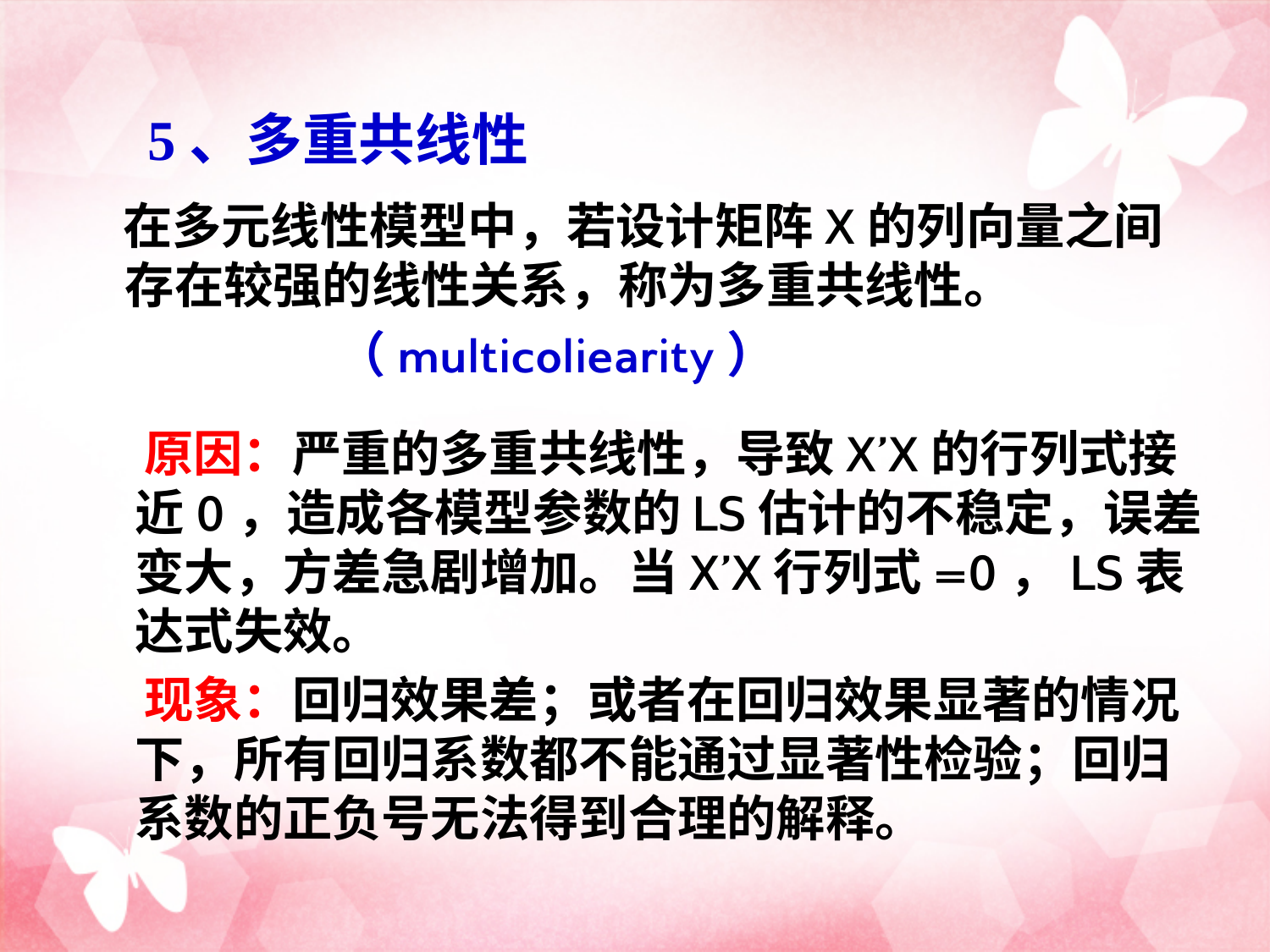

5、多重共线性
   在多元线性模型中，若设计矩阵X的列向量之间存在较强的线性关系，称为多重共线性。
                      （multicoliearity）
    原因：严重的多重共线性，导致X’X的行列式接近0，造成各模型参数的LS估计的不稳定，误差变大，方差急剧增加。当X’X行列式=0，LS表达式失效。
    现象：回归效果差；或者在回归效果显著的情况下，所有回归系数都不能通过显著性检验；回归系数的正负号无法得到合理的解释。